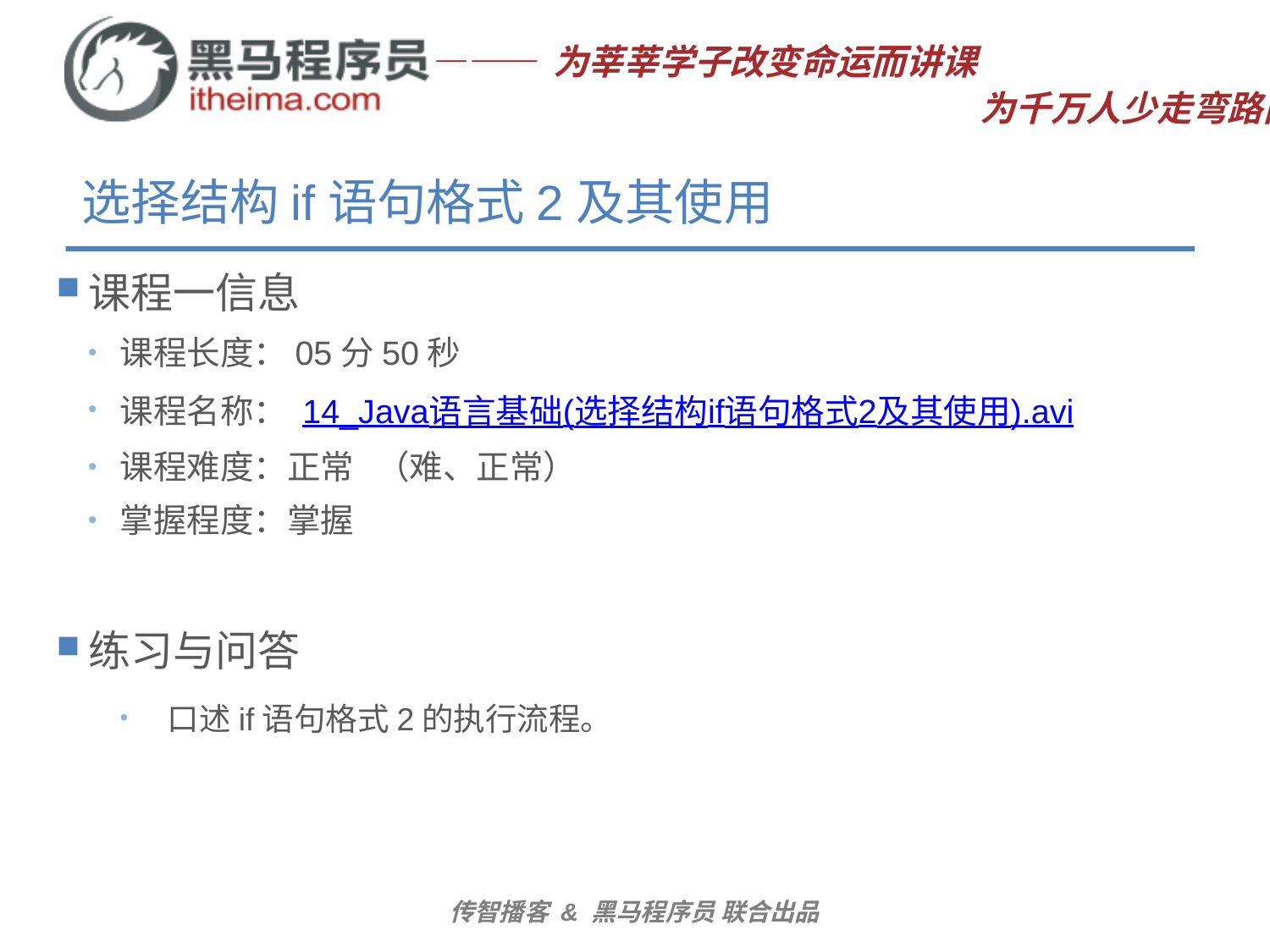

# 选择结构if语句格式2及其使用
课程一信息
课程长度：05分50秒
课程名称： 14_Java语言基础(选择结构if语句格式2及其使用).avi
课程难度：正常   （难、正常）
掌握程度：掌握

练习与问答
口述if语句格式2的执行流程。